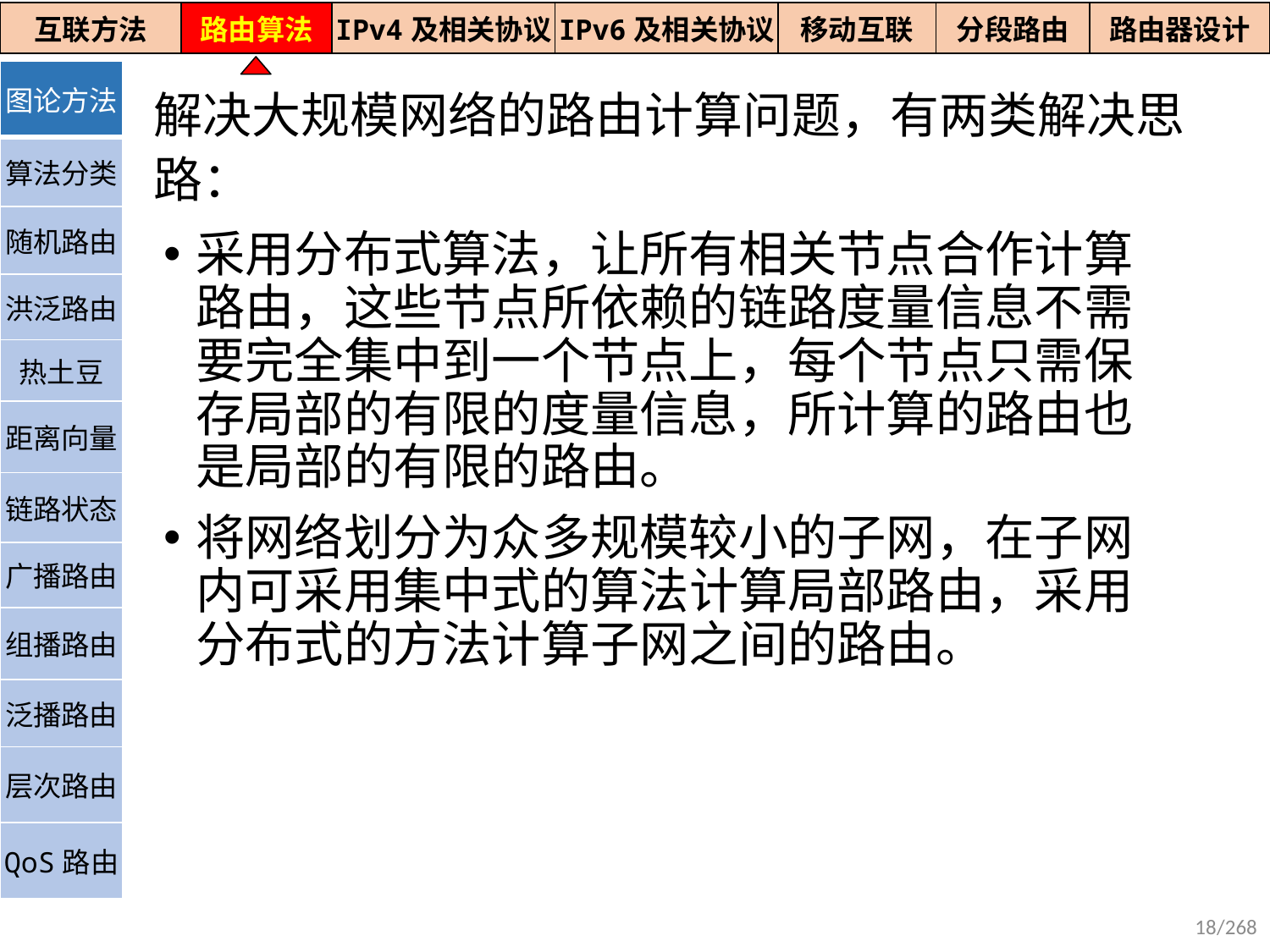

| 互联方法 | 路由算法 | IPv4及相关协议 | IPv6及相关协议 | 移动互联 | 分段路由 | 路由器设计 |
| --- | --- | --- | --- | --- | --- | --- |

| 图论方法 |
| --- |
| 算法分类 |
| 随机路由 |
| 洪泛路由 |
| 热土豆 |
| 距离向量 |
| 链路状态 |
| 广播路由 |
| 组播路由 |
| 泛播路由 |
| 层次路由 |
| QoS路由 |
# 解决大规模网络的路由计算问题，有两类解决思路：
采用分布式算法，让所有相关节点合作计算路由，这些节点所依赖的链路度量信息不需要完全集中到一个节点上，每个节点只需保存局部的有限的度量信息，所计算的路由也是局部的有限的路由。
将网络划分为众多规模较小的子网，在子网内可采用集中式的算法计算局部路由，采用分布式的方法计算子网之间的路由。
18/268